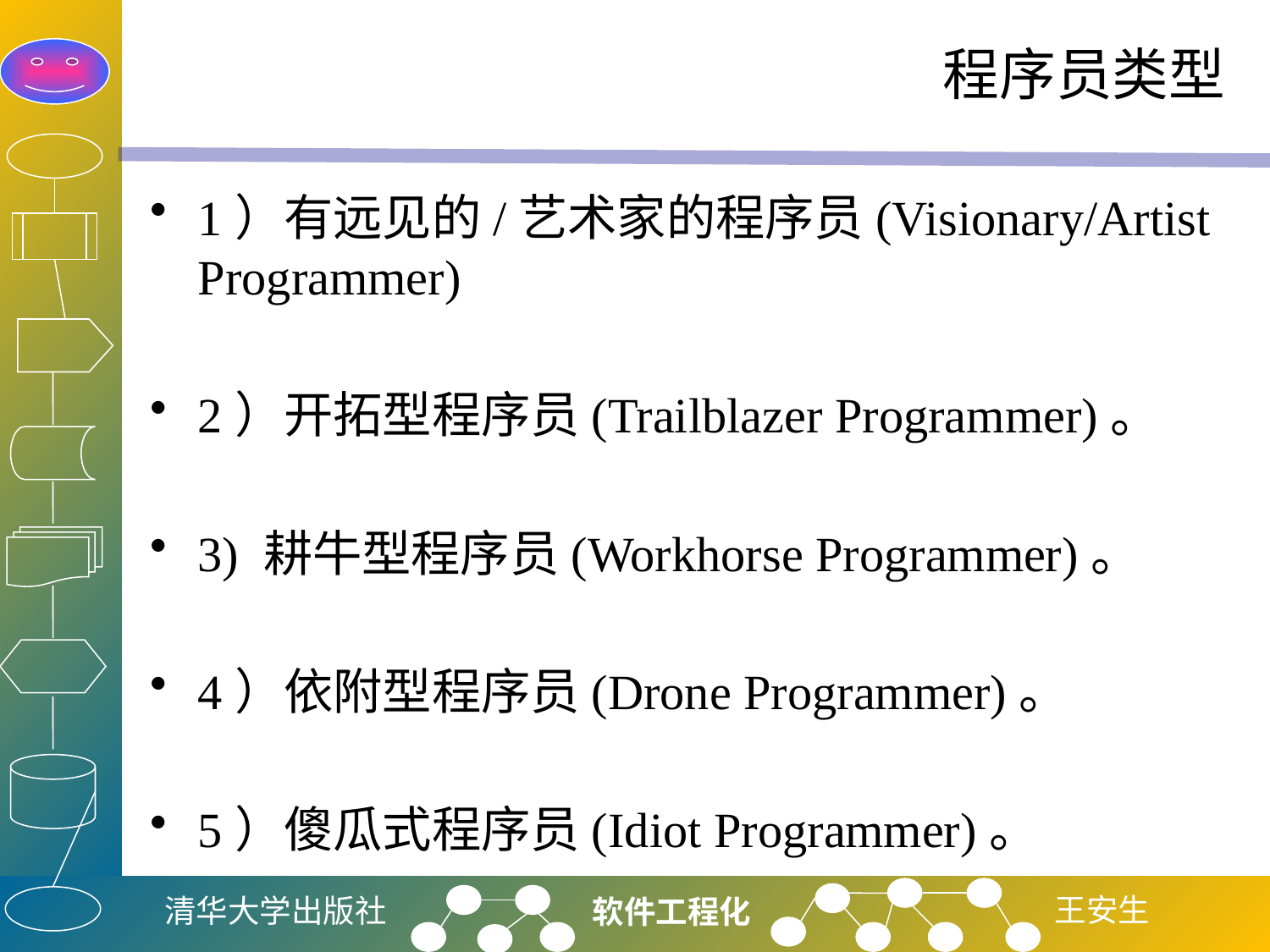

# 程序员类型
1）有远见的/艺术家的程序员(Visionary/Artist Programmer)

2）开拓型程序员(Trailblazer Programmer)。

3) 耕牛型程序员(Workhorse Programmer)。

4）依附型程序员(Drone Programmer)。

5）傻瓜式程序员(Idiot Programmer)。